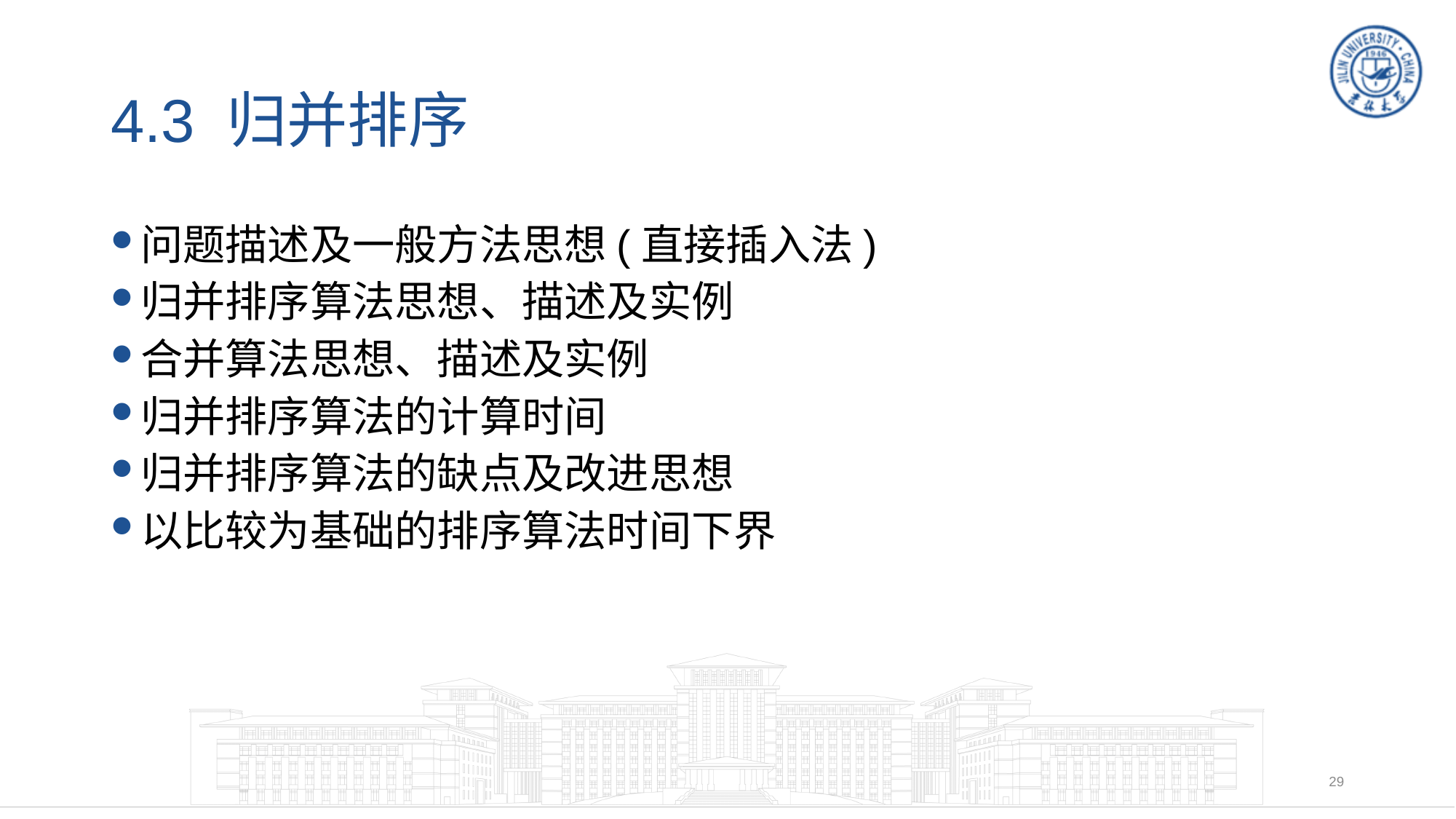

# 4.3 归并排序
问题描述及一般方法思想(直接插入法)
归并排序算法思想、描述及实例
合并算法思想、描述及实例
归并排序算法的计算时间
归并排序算法的缺点及改进思想
以比较为基础的排序算法时间下界
29